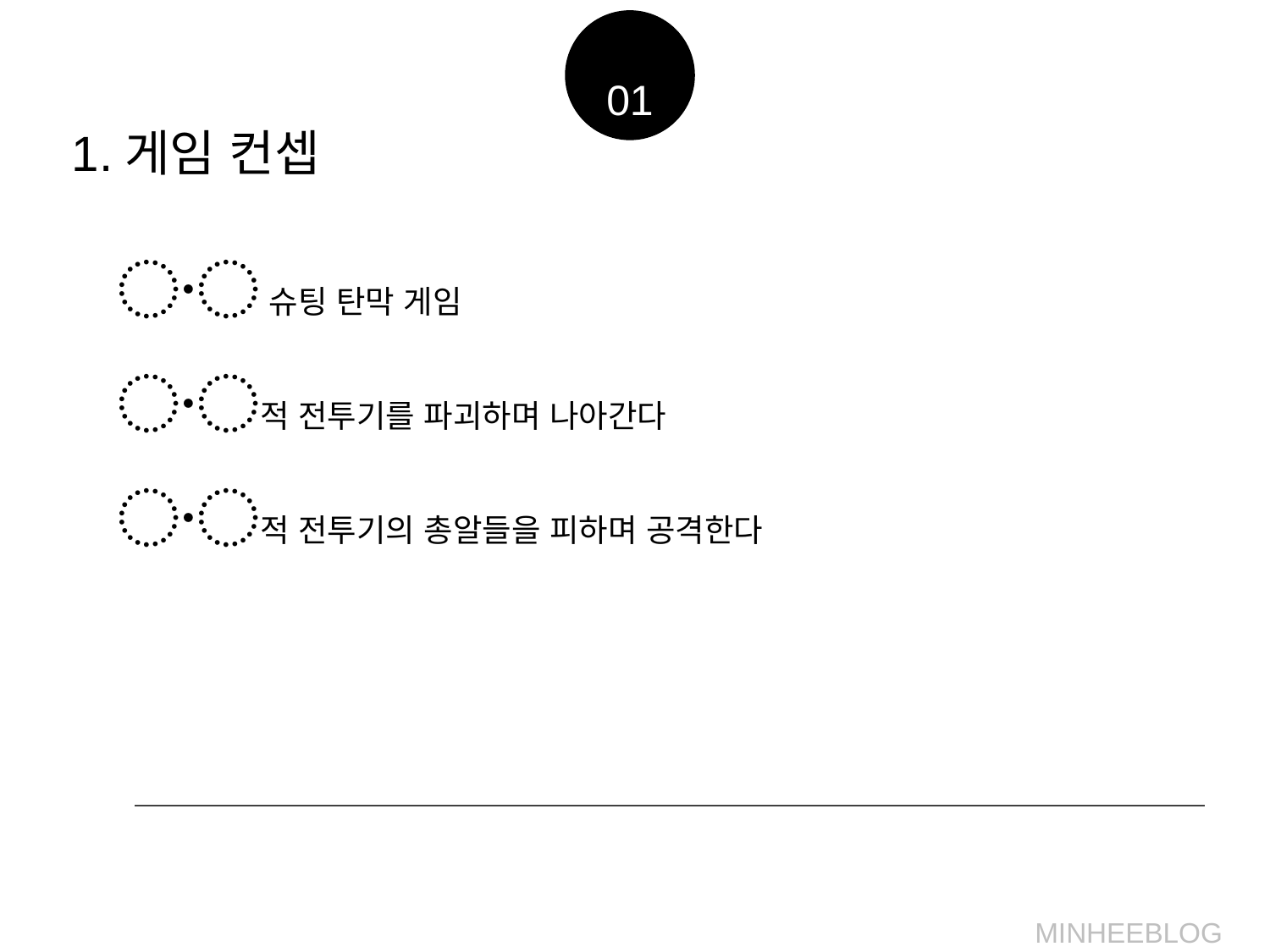

01
1.게임 컨셉
〮 슈팅 탄막 게임
〮적 전투기를 파괴하며 나아간다
〮적 전투기의 총알들을 피하며 공격한다

1)  소제목을 입력하세요
MINHEEBLOG